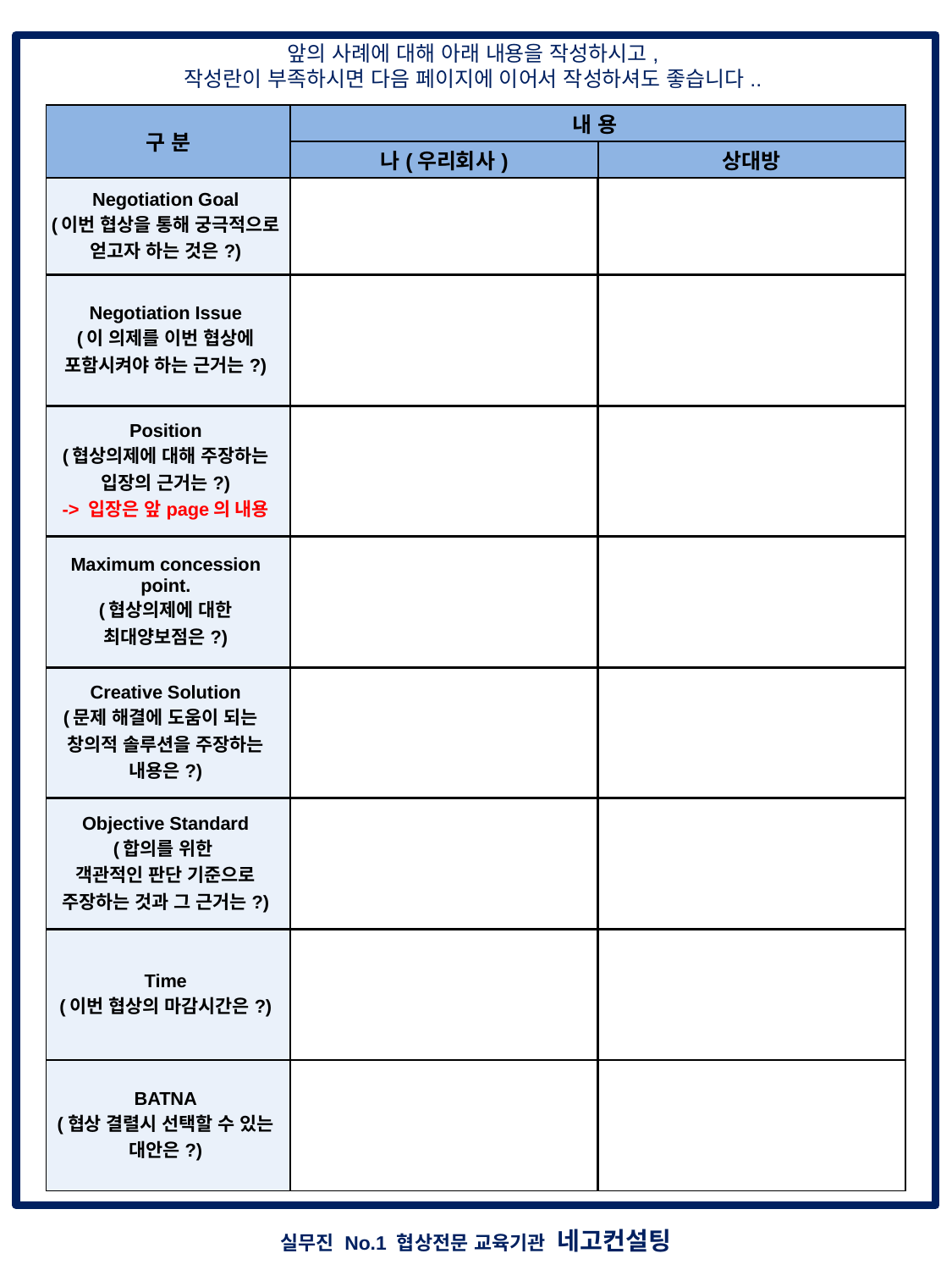

앞의 사례에 대해 아래 내용을 작성하시고,
작성란이 부족하시면 다음 페이지에 이어서 작성하셔도 좋습니다..
| 구 분 | 내 용 |  |
| --- | --- | --- |
|  | 나(우리회사) | 상대방 |
| Negotiation Goal (이번 협상을 통해 궁극적으로 얻고자 하는 것은?) |  |  |
| Negotiation Issue (이 의제를 이번 협상에 포함시켜야 하는 근거는?) |  |  |
| Position (협상의제에 대해 주장하는 입장의 근거는?) -> 입장은 앞page의 내용 |  |  |
| Maximum concession point. (협상의제에 대한 최대양보점은?) |  |  |
| Creative Solution (문제 해결에 도움이 되는 창의적 솔루션을 주장하는 내용은?) |  |  |
| Objective Standard (합의를 위한 객관적인 판단 기준으로 주장하는 것과 그 근거는?) |  |  |
| Time (이번 협상의 마감시간은?) |  |  |
| BATNA (협상 결렬시 선택할 수 있는 대안은?) |  |  |